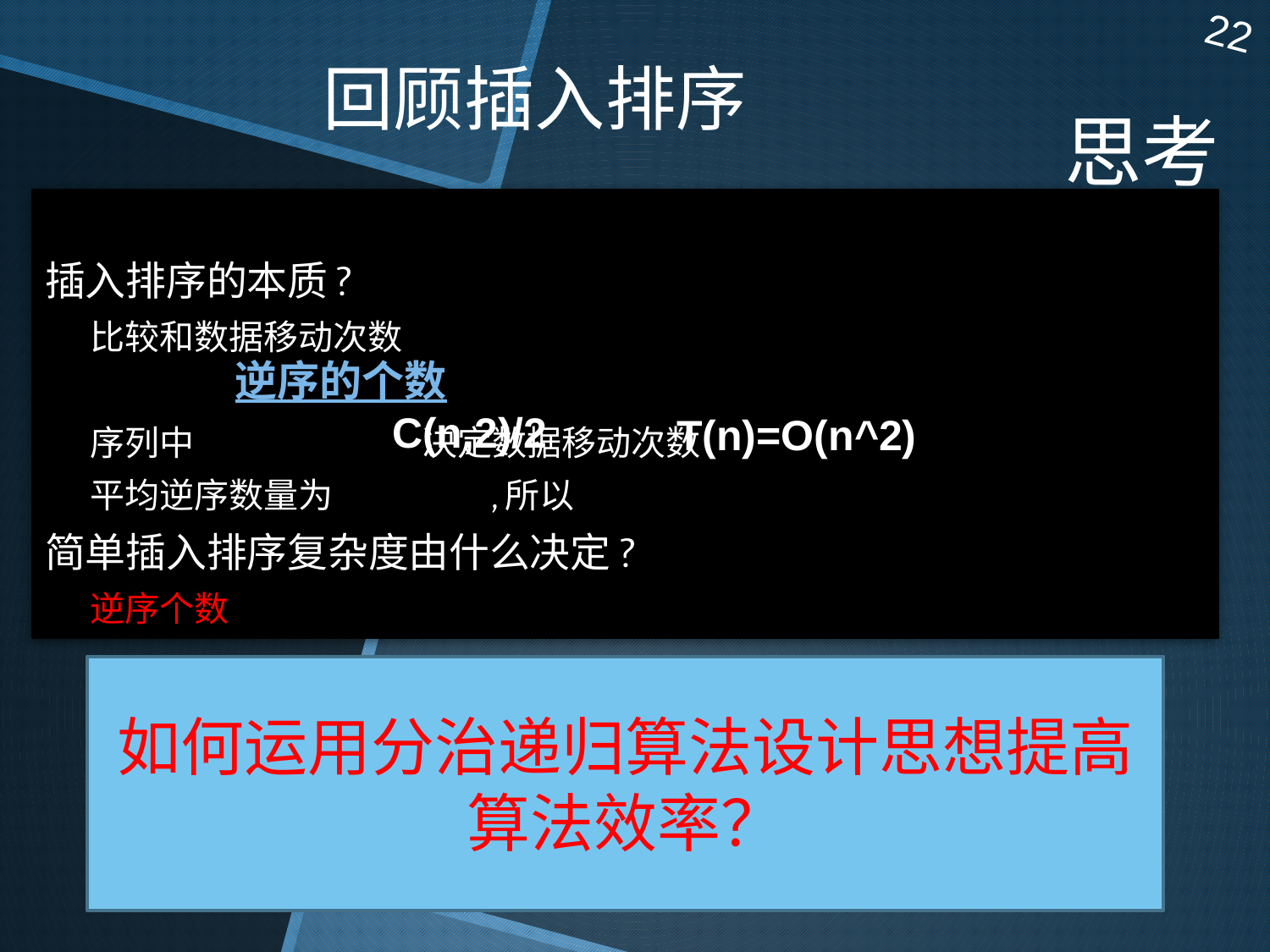

22
# 思考
回顾插入排序

插入排序的本质?
比较和数据移动次数

序列中逆序的个数       决定数据移动次数
平均逆序数量为C(n,2)/2    ,所以T(n)=O(n^2)
简单插入排序复杂度由什么决定?
逆序个数

逆序的个数
C(n,2)/2
T(n)=O(n^2)
如何运用分治递归算法设计思想提高算法效率？